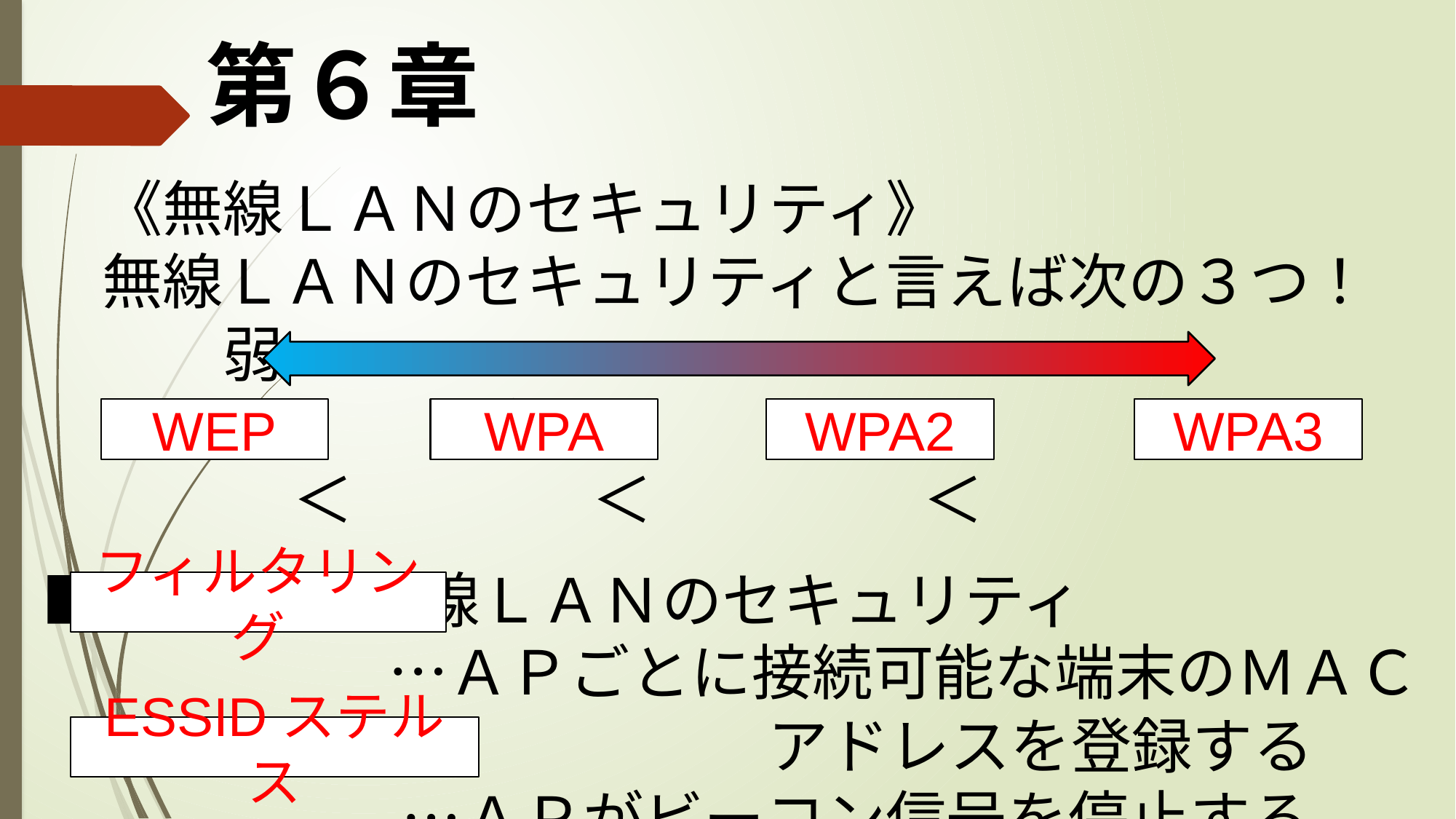

第６章
　《無線ＬＡＮのセキュリティ》
　無線ＬＡＮのセキュリティと言えば次の３つ！
　　　弱　　　　　　　　　　　　　　　　　　　 　　　　　　強
　              ＜　             ＜　           　＜
■その他の無線ＬＡＮのセキュリティ
　                     …ＡＰごとに接続可能な端末のＭＡＣ
　　　　　　　　　　　　アドレスを登録する
　                      …ＡＰがビーコン信号を停止する

WEP
WPA
WPA2
WPA3
フィルタリング
ESSIDステルス